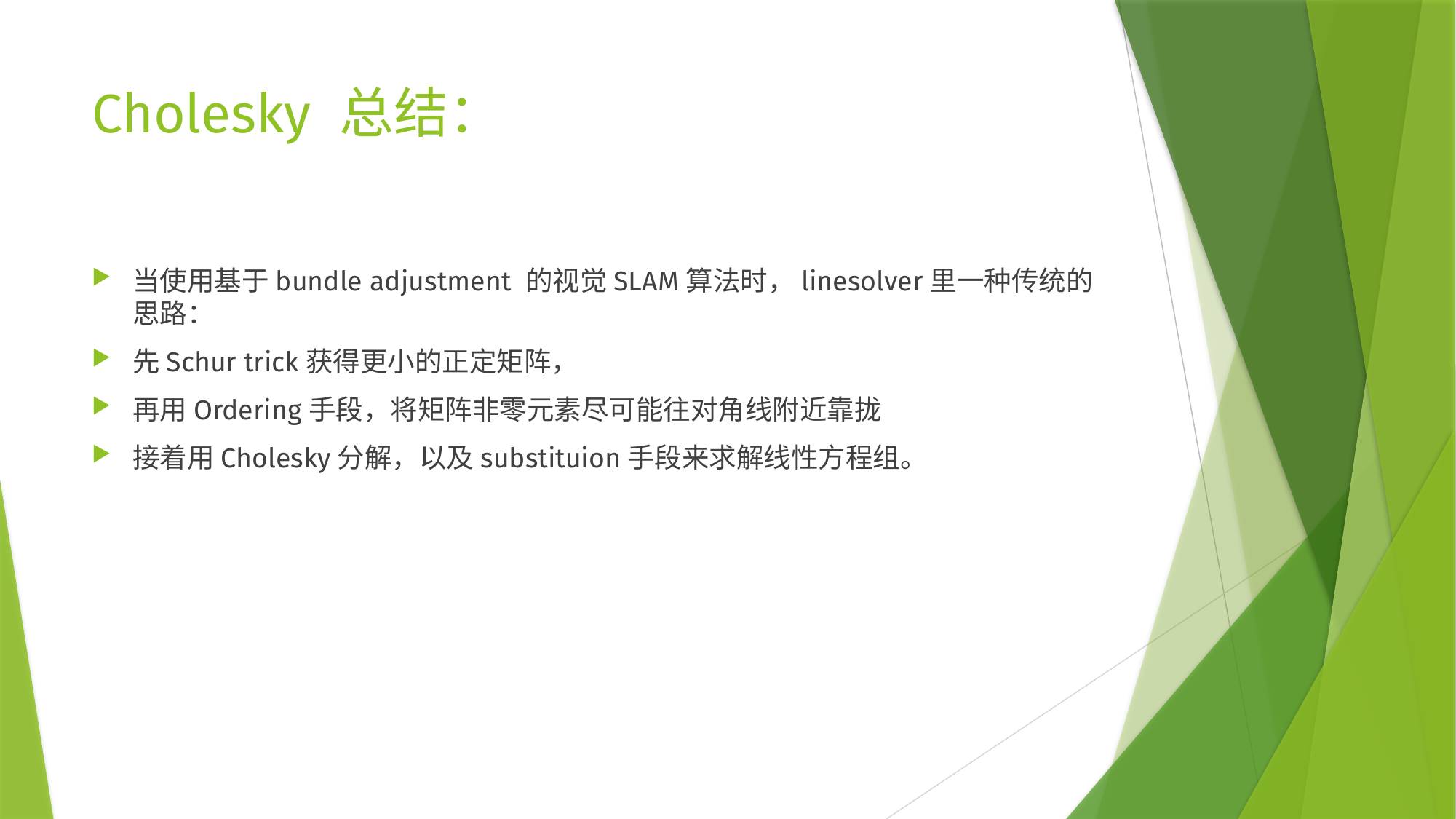

# Cholesky 总结：
当使用基于bundle adjustment 的视觉SLAM算法时，linesolver里一种传统的思路：
先Schur trick获得更小的正定矩阵，
再用Ordering手段，将矩阵非零元素尽可能往对角线附近靠拢
接着用Cholesky分解，以及substituion手段来求解线性方程组。